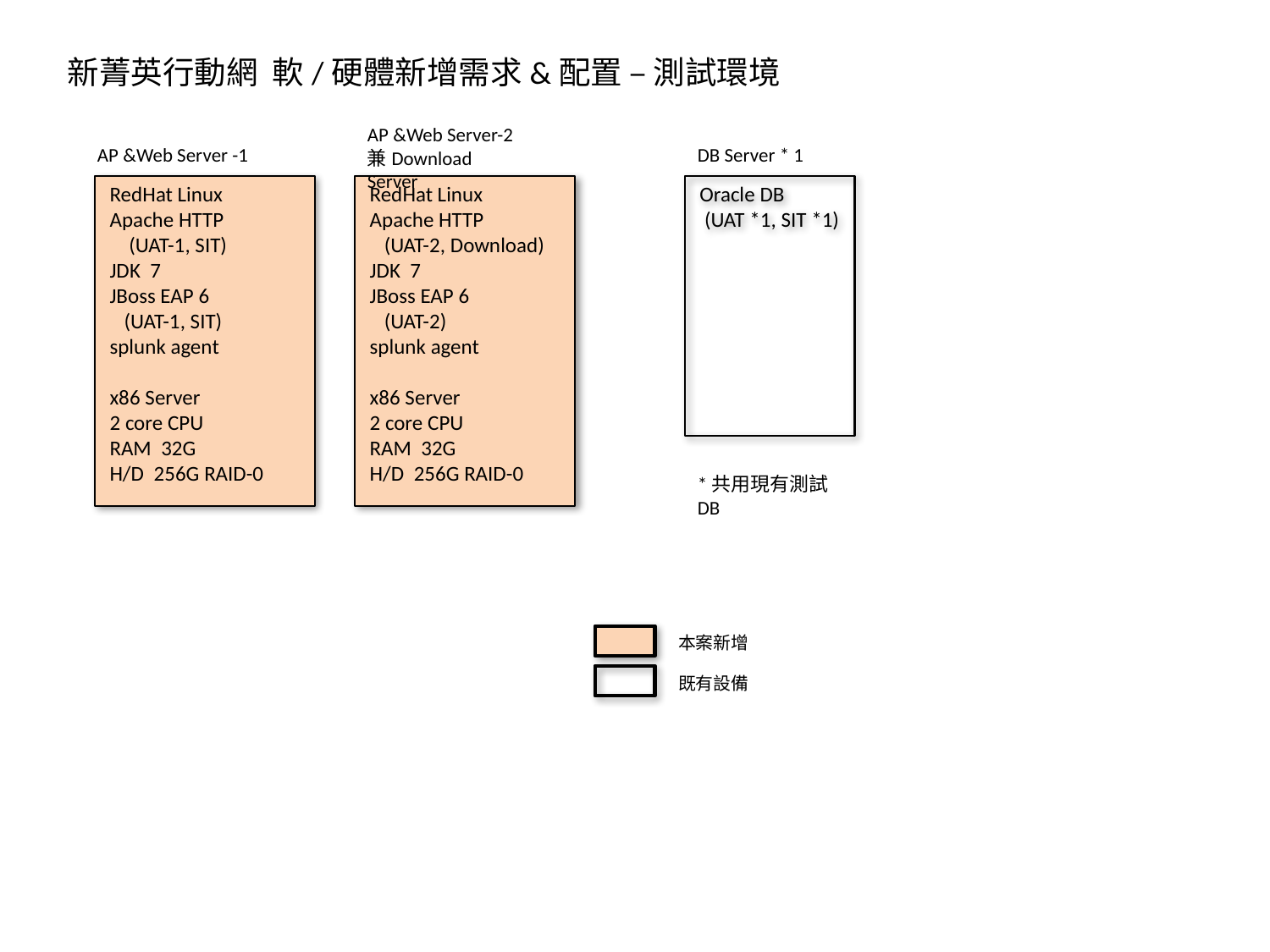

新菁英行動網  軟/硬體新增需求&配置 – 測試環境
AP &Web Server-2 兼Download Server
AP &Web Server -1
DB Server * 1
  RedHat Linux
  Apache HTTP
      (UAT-1, SIT)
  JDK  7
  JBoss EAP 6
     (UAT-1, SIT)
  splunk agent

  x86 Server
  2 core CPU
  RAM  32G
  H/D  256G RAID-0
  RedHat Linux
  Apache HTTP
     (UAT-2, Download)
  JDK  7
  JBoss EAP 6
     (UAT-2)
  splunk agent

  x86 Server
  2 core CPU
  RAM  32G
  H/D  256G RAID-0

  Oracle DB
   (UAT *1, SIT *1)

*共用現有測試DB

本案新增

既有設備